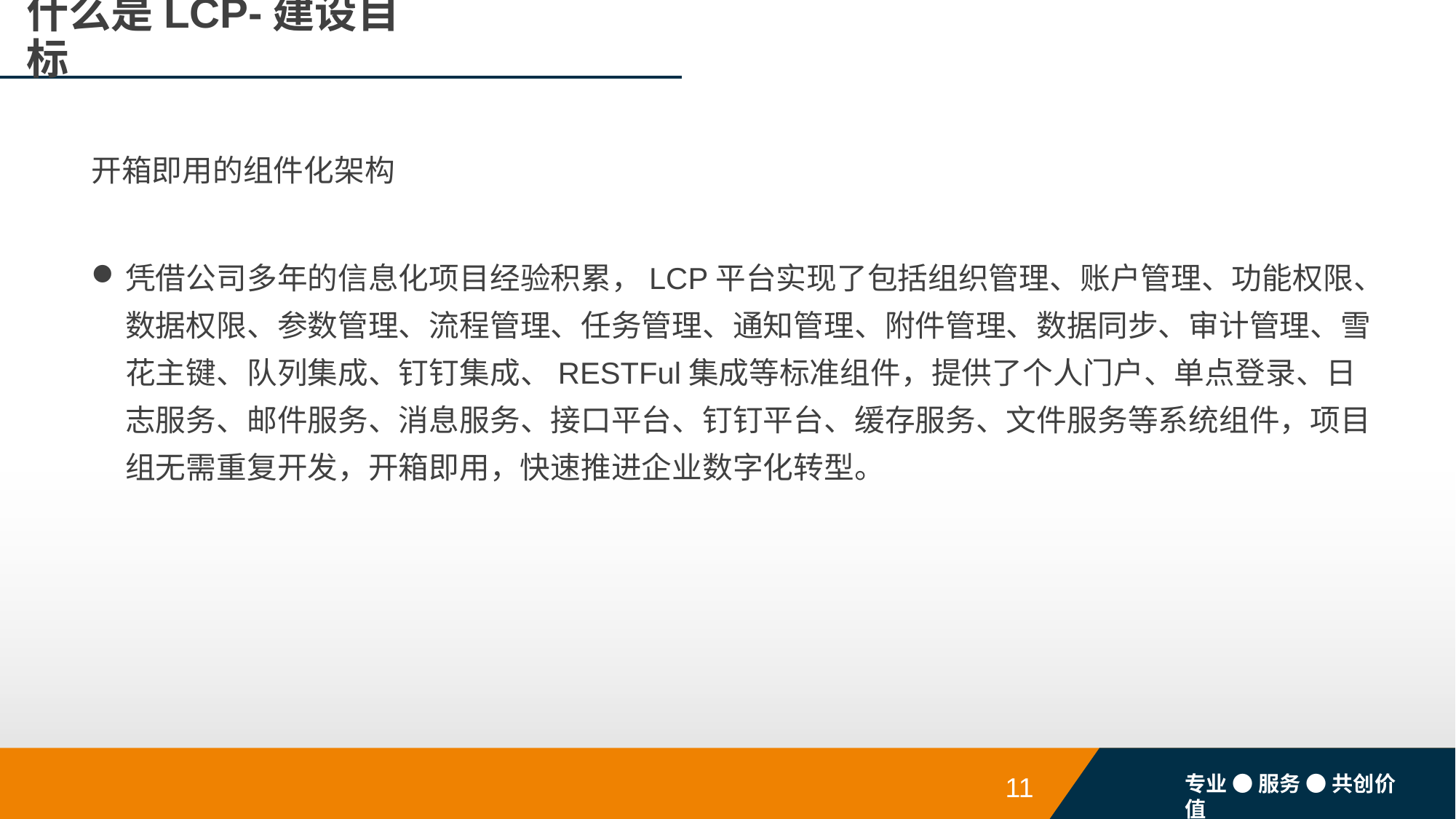

# 什么是LCP-建设目标
开箱即用的组件化架构
凭借公司多年的信息化项目经验积累，LCP平台实现了包括组织管理、账户管理、功能权限、数据权限、参数管理、流程管理、任务管理、通知管理、附件管理、数据同步、审计管理、雪花主键、队列集成、钉钉集成、RESTFul集成等标准组件，提供了个人门户、单点登录、日志服务、邮件服务、消息服务、接口平台、钉钉平台、缓存服务、文件服务等系统组件，项目组无需重复开发，开箱即用，快速推进企业数字化转型。